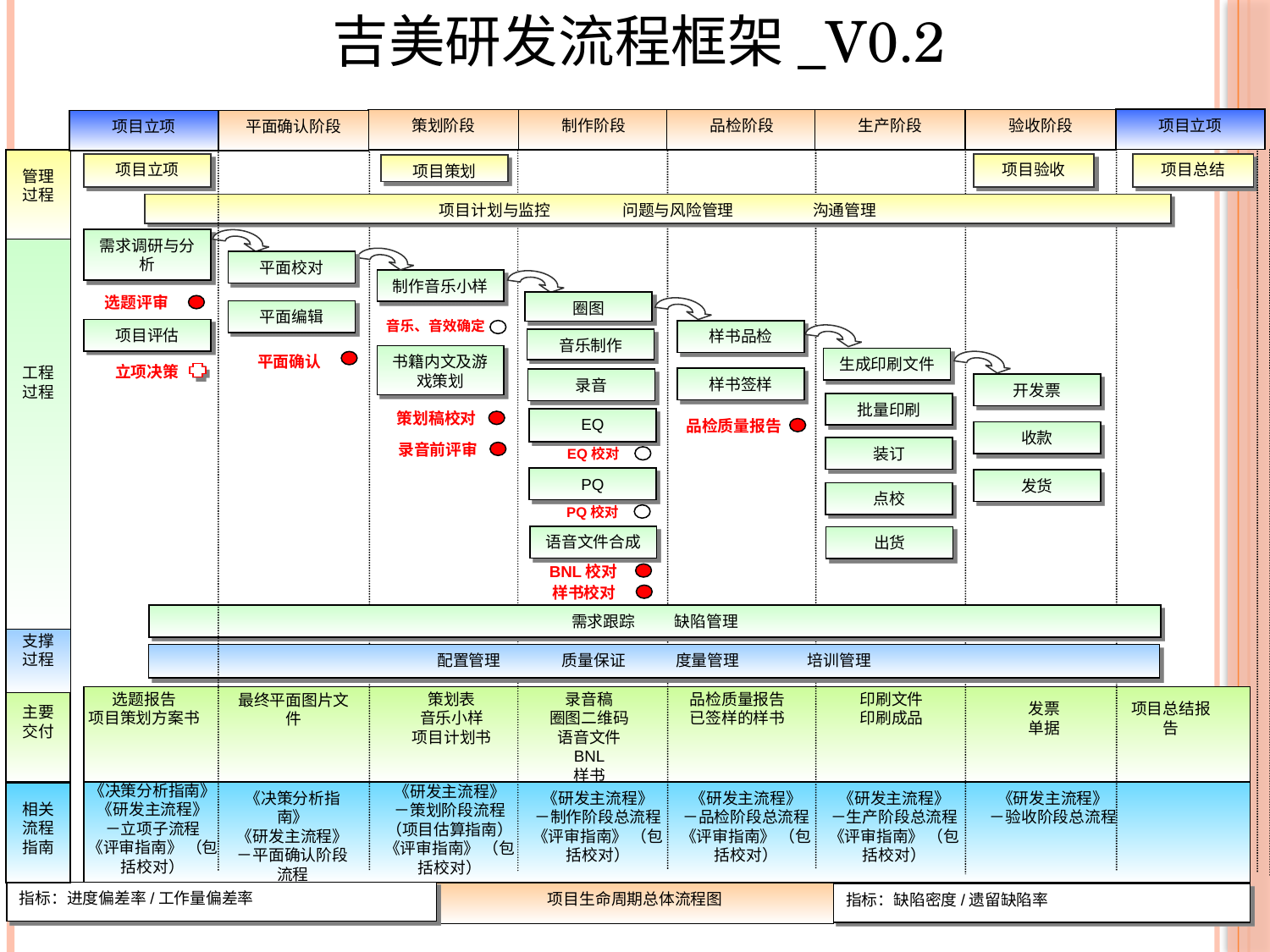

吉美研发流程框架_V0.2
项目立项
策划阶段
制作阶段
品检阶段
生产阶段
验收阶段
项目立项
平面确认阶段

管理过程

项目立项
项目验收

项目总结

项目策划
项目计划与监控                    问题与风险管理                      沟通管理

需求调研与分析

工程过程

平面校对
制作音乐小样

选题评审
圈图

平面编辑
音乐、音效确定
项目评估

样书品检

音乐制作
平面确认
书籍内文及游戏策划
生成印刷文件

立项决策

样书签样
录音
开发票
批量印刷
策划稿校对
EQ
品检质量报告

收款
录音前评审
装订
EQ校对

PQ
发货
点校
PQ校对

语音文件合成
出货
BNL校对

样书校对

需求跟踪           缺陷管理

支撑过程
配置管理                 质量保证              度量管理                   培训管理

选题报告
项目策划方案书
策划表
音乐小样
项目计划书

录音稿
圈图二维码
语音文件
BNL
样书

品检质量报告
已签样的样书
印刷文件
印刷成品

最终平面图片文件
主要交付

发票
单据
项目总结报告

《决策分析指南》
《研发主流程》
－立项子流程
《评审指南》 （包括校对）

《研发主流程》
－策划阶段流程
（项目估算指南）
《评审指南》 （包括校对）
《决策分析指南》
《研发主流程》
－平面确认阶段流程
《研发主流程》
－制作阶段总流程
《评审指南》 （包括校对）

《研发主流程》
－品检阶段总流程
《评审指南》 （包括校对）
《研发主流程》
－生产阶段总流程
《评审指南》 （包括校对）
《研发主流程》
－验收阶段总流程
相关流程指南
指标：进度偏差率/工作量偏差率
项目生命周期总体流程图

指标：缺陷密度/遗留缺陷率